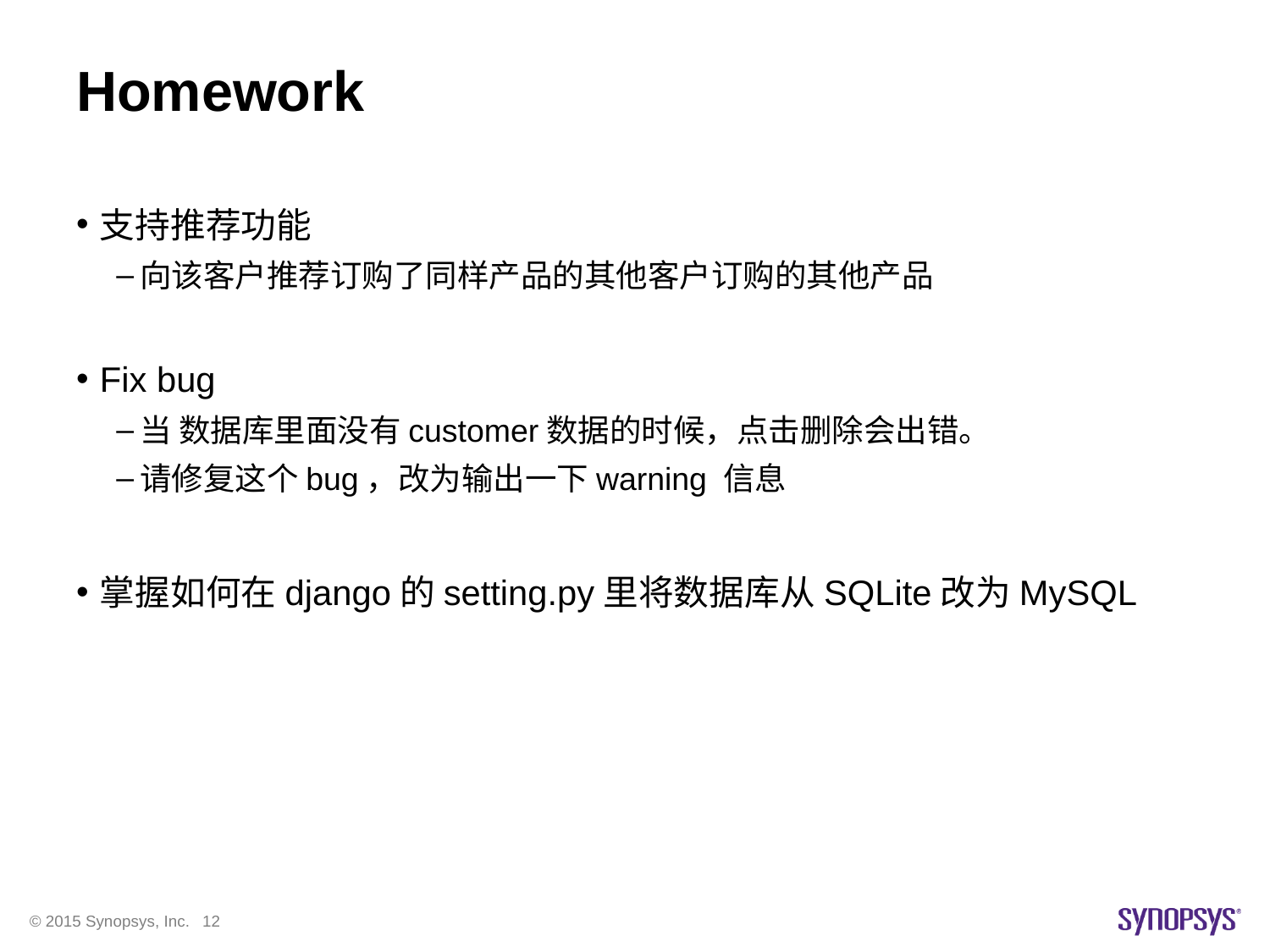

# Homework
支持推荐功能
向该客户推荐订购了同样产品的其他客户订购的其他产品

Fix bug
当 数据库里面没有customer数据的时候，点击删除会出错。
请修复这个bug，改为输出一下warning 信息

掌握如何在django的setting.py里将数据库从SQLite改为MySQL